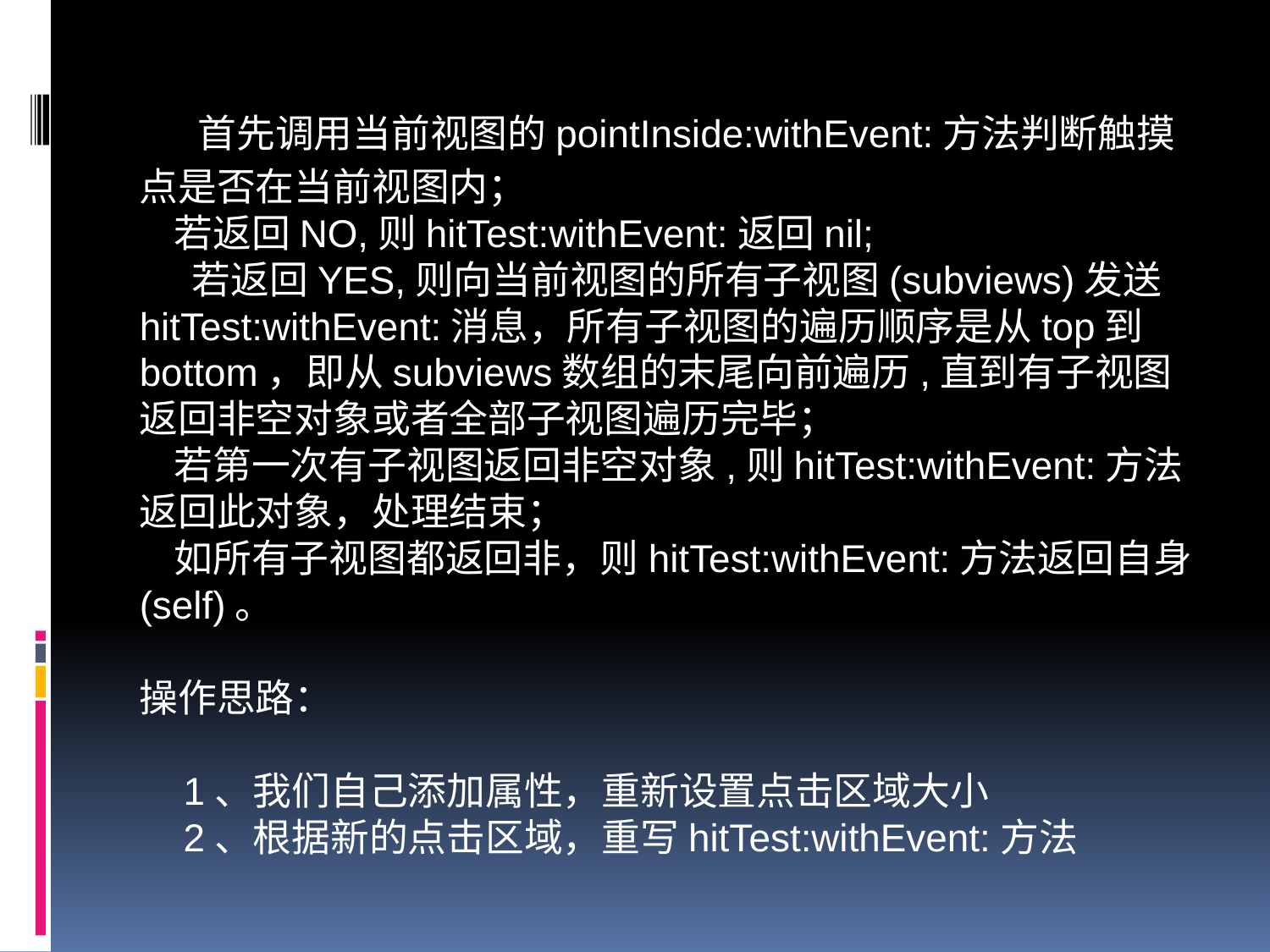

# 首先调用当前视图的pointInside:withEvent:方法判断触摸点是否在当前视图内； 若返回NO,则hitTest:withEvent:返回nil; 若返回YES,则向当前视图的所有子视图(subviews)发送hitTest:withEvent:消息，所有子视图的遍历顺序是从top到bottom，即从subviews数组的末尾向前遍历,直到有子视图返回非空对象或者全部子视图遍历完毕； 若第一次有子视图返回非空对象,则hitTest:withEvent:方法返回此对象，处理结束； 如所有子视图都返回非，则hitTest:withEvent:方法返回自身(self)。 操作思路： 1、我们自己添加属性，重新设置点击区域大小 2、根据新的点击区域，重写hitTest:withEvent:方法